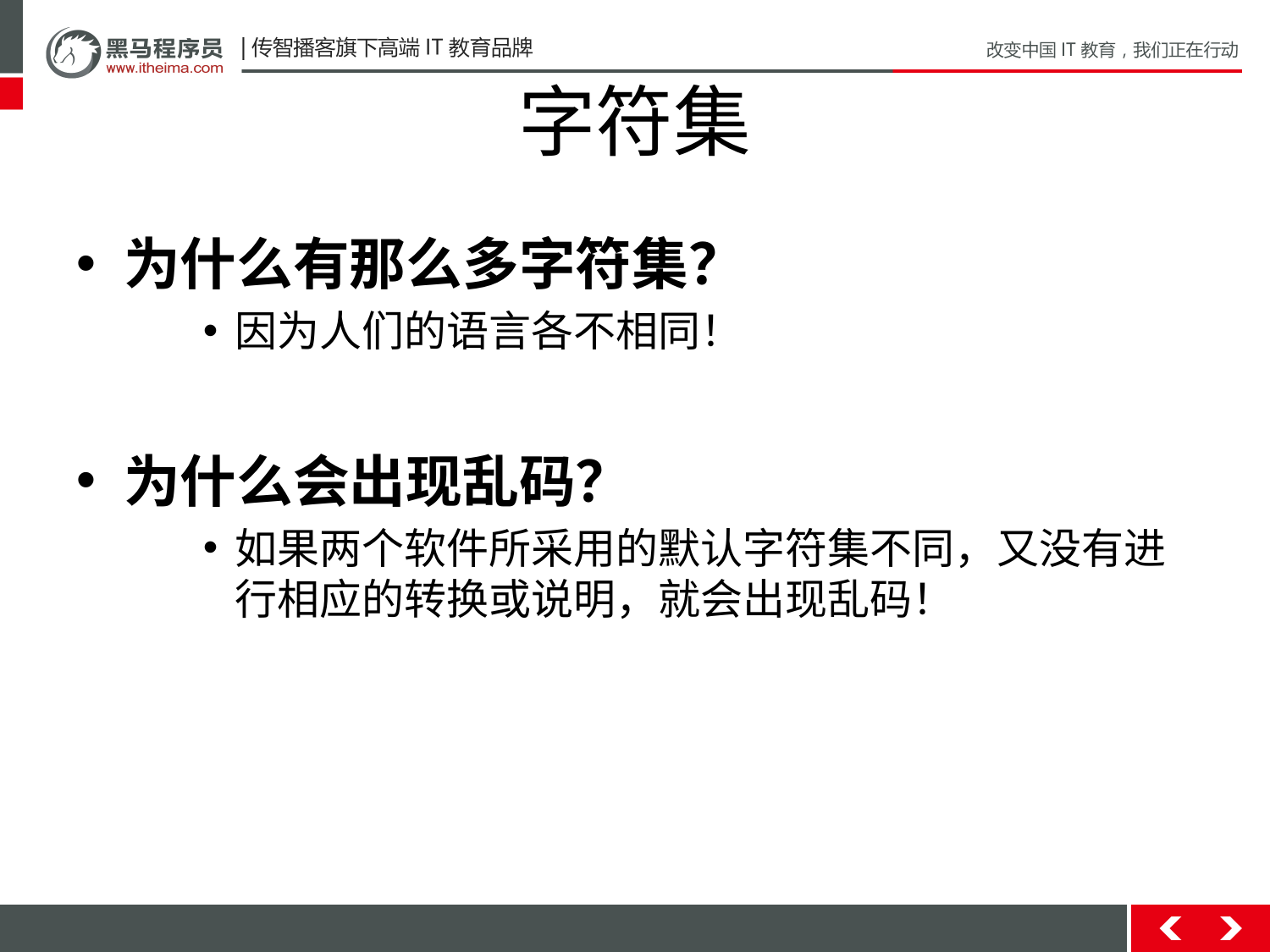

# 字符集
为什么有那么多字符集？
因为人们的语言各不相同！

为什么会出现乱码？
如果两个软件所采用的默认字符集不同，又没有进行相应的转换或说明，就会出现乱码！